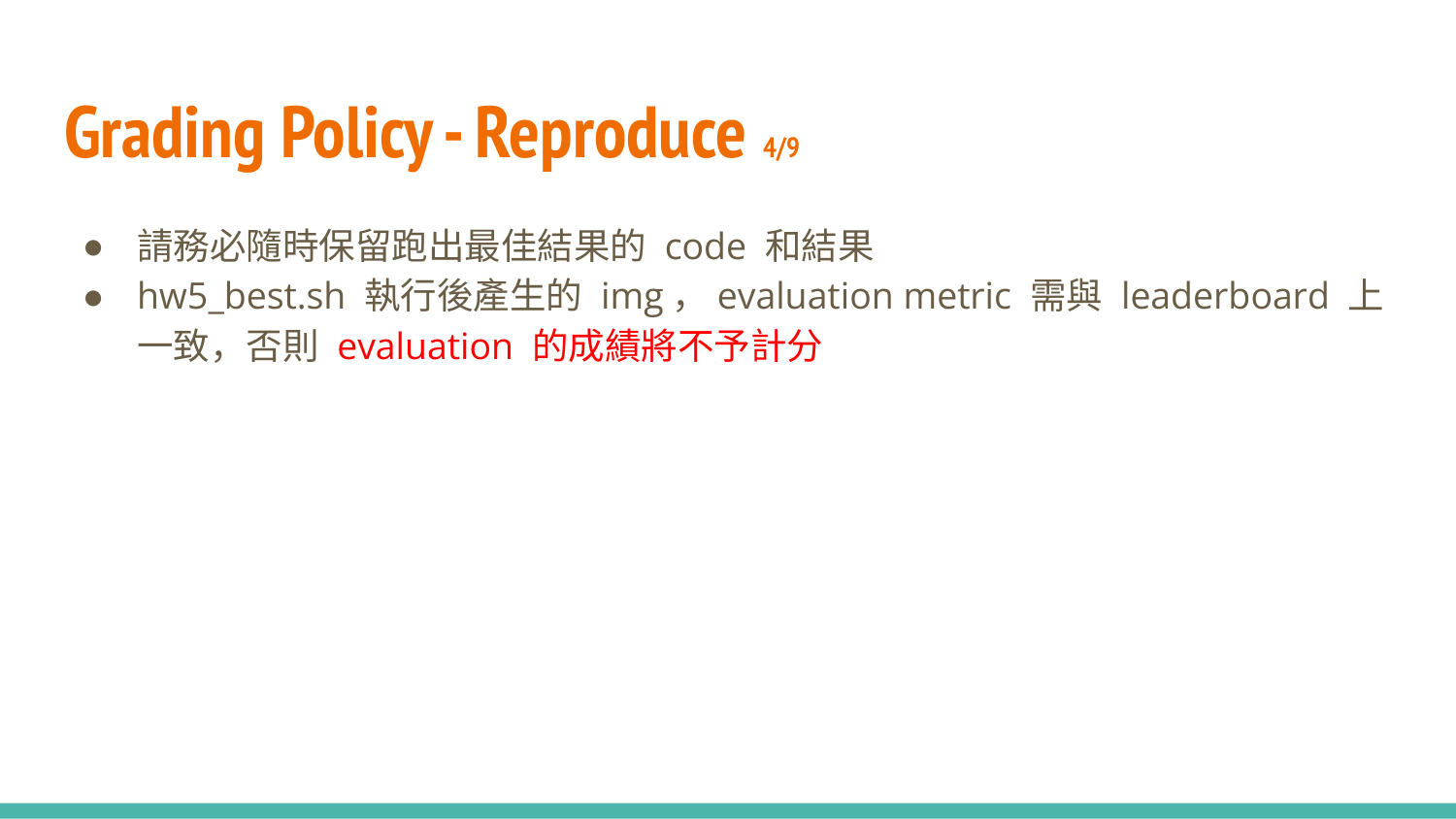

# Grading Policy - Reproduce 4/9
請務必隨時保留跑出最佳結果的 code 和結果
hw5_best.sh 執行後產生的 img，evaluation metric 需與 leaderboard 上一致，否則 evaluation 的成績將不予計分